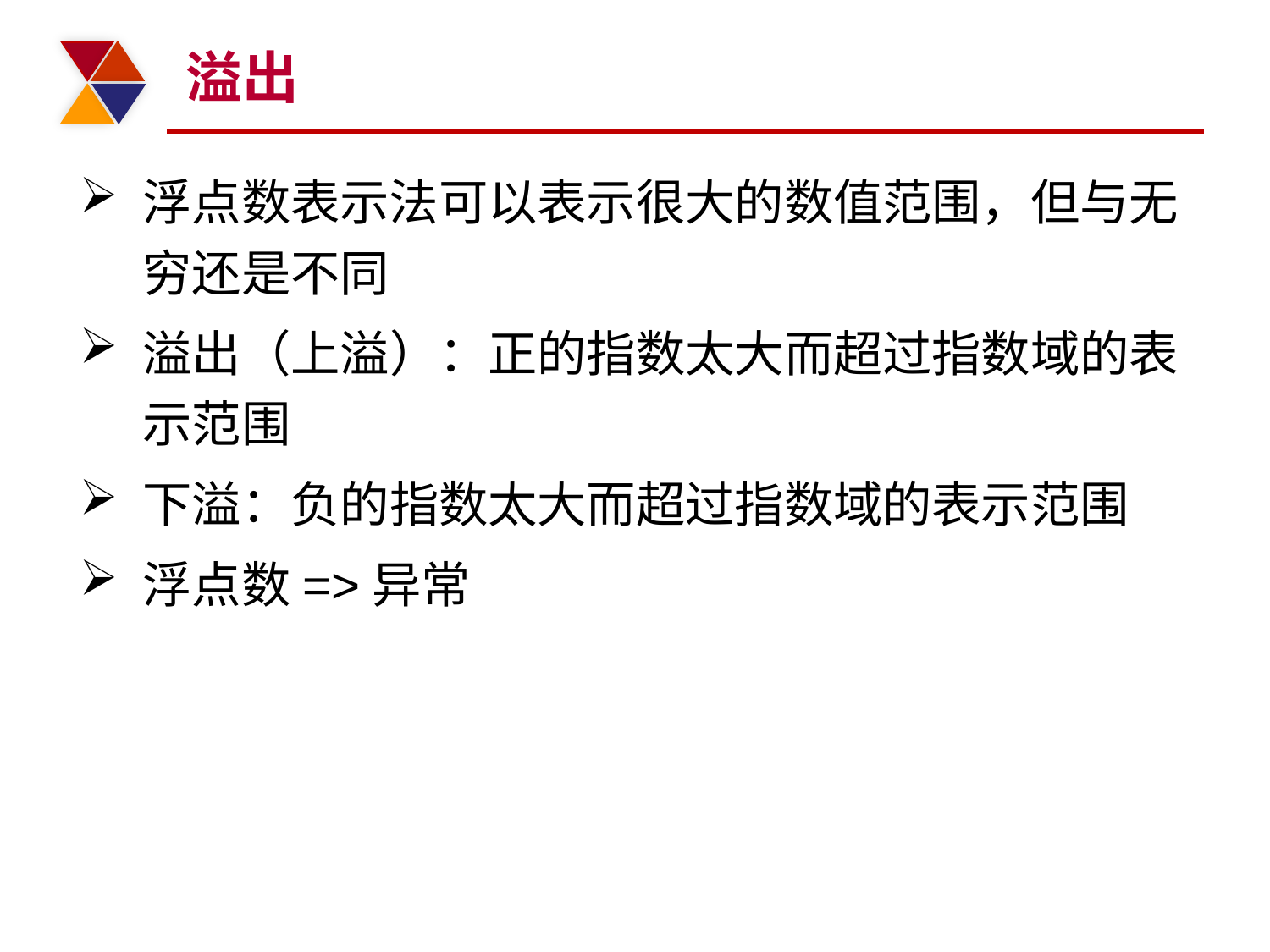

# 溢出
浮点数表示法可以表示很大的数值范围，但与无穷还是不同
溢出（上溢）：正的指数太大而超过指数域的表示范围
下溢：负的指数太大而超过指数域的表示范围
浮点数=>异常